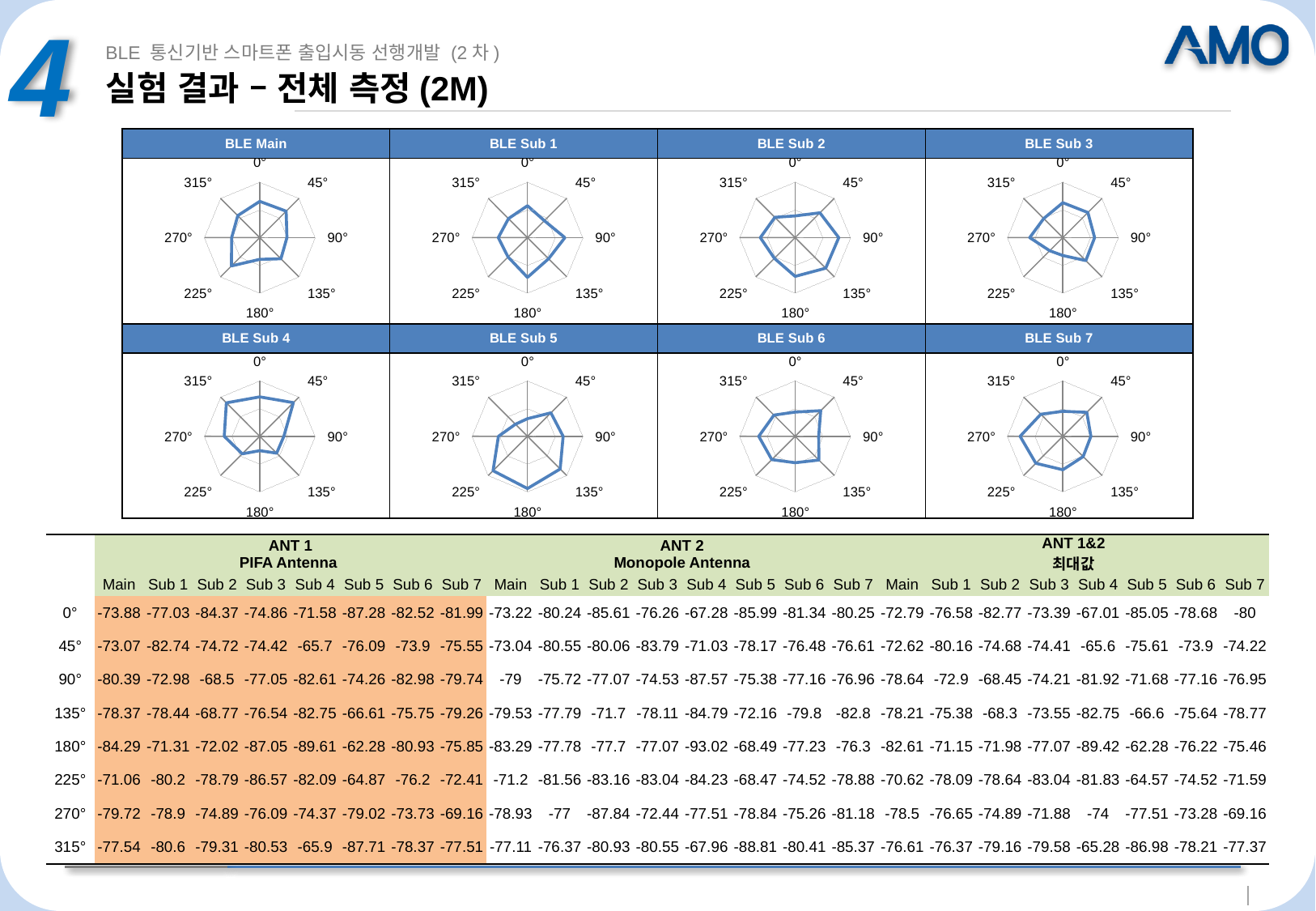

4
BLE 통신기반 스마트폰 출입시동 선행개발 (2차)
# 실험 결과 – 전체 측정(2M)
| BLE Main | BLE Sub 1 | BLE Sub 2 | BLE Sub 3 |
| --- | --- | --- | --- |
|  |  |  |  |
| BLE Sub 4 | BLE Sub 5 | BLE Sub 6 | BLE Sub 7 |
|  |  |  |  |

### Chart

| Category |  |
|---|---|
| 0° | -73.88 |
| 45° | -73.07 |
| 90° | -80.39 |
| 135° | -78.37 |
| 180° | -84.29 |
| 225° | -71.06 |
| 270° | -79.72 |
| 315° | -77.54 |

### Chart

| Category |  |
|---|---|
| 0° | -77.03 |
| 45° | -82.74 |
| 90° | -72.98 |
| 135° | -78.44 |
| 180° | -71.31 |
| 225° | -80.2 |
| 270° | -78.9 |
| 315° | -80.6 |

### Chart

| Category |  |
|---|---|
| 0° | -84.37 |
| 45° | -74.72 |
| 90° | -68.5 |
| 135° | -68.77 |
| 180° | -72.02 |
| 225° | -78.79 |
| 270° | -74.89 |
| 315° | -79.31 |

### Chart

| Category |  |
|---|---|
| 0° | -74.86 |
| 45° | -74.42 |
| 90° | -77.05 |
| 135° | -76.54 |
| 180° | -87.05 |
| 225° | -86.57 |
| 270° | -76.09 |
| 315° | -80.53 |

### Chart

| Category |  |
|---|---|
| 0° | -71.58 |
| 45° | -65.7 |
| 90° | -82.61 |
| 135° | -82.75 |
| 180° | -89.61 |
| 225° | -82.09 |
| 270° | -74.37 |
| 315° | -65.9 |

### Chart

| Category |  |
|---|---|
| 0° | -87.28 |
| 45° | -76.09 |
| 90° | -74.26 |
| 135° | -66.61 |
| 180° | -62.28 |
| 225° | -64.87 |
| 270° | -79.02 |
| 315° | -87.71 |

### Chart

| Category |  |
|---|---|
| 0° | -82.52 |
| 45° | -73.9 |
| 90° | -82.98 |
| 135° | -75.75 |
| 180° | -80.93 |
| 225° | -76.2 |
| 270° | -73.73 |
| 315° | -78.37 |

### Chart

| Category |  |
|---|---|
| 0° | -81.99 |
| 45° | -75.55 |
| 90° | -79.74 |
| 135° | -79.26 |
| 180° | -75.85 |
| 225° | -72.41 |
| 270° | -69.16 |
| 315° | -77.51 |
|  | ANT 1 PIFA Antenna |  |  |  |  |  |  |  | ANT 2 Monopole Antenna |  |  |  |  |  |  |  | ANT 1&2 최대값 |  |  |  |  |  |  |  |
| --- | --- | --- | --- | --- | --- | --- | --- | --- | --- | --- | --- | --- | --- | --- | --- | --- | --- | --- | --- | --- | --- | --- | --- | --- |
|  | Main | Sub 1 | Sub 2 | Sub 3 | Sub 4 | Sub 5 | Sub 6 | Sub 7 | Main | Sub 1 | Sub 2 | Sub 3 | Sub 4 | Sub 5 | Sub 6 | Sub 7 | Main | Sub 1 | Sub 2 | Sub 3 | Sub 4 | Sub 5 | Sub 6 | Sub 7 |
| 0° | -73.88 | -77.03 | -84.37 | -74.86 | -71.58 | -87.28 | -82.52 | -81.99 | -73.22 | -80.24 | -85.61 | -76.26 | -67.28 | -85.99 | -81.34 | -80.25 | -72.79 | -76.58 | -82.77 | -73.39 | -67.01 | -85.05 | -78.68 | -80 |
| 45° | -73.07 | -82.74 | -74.72 | -74.42 | -65.7 | -76.09 | -73.9 | -75.55 | -73.04 | -80.55 | -80.06 | -83.79 | -71.03 | -78.17 | -76.48 | -76.61 | -72.62 | -80.16 | -74.68 | -74.41 | -65.6 | -75.61 | -73.9 | -74.22 |
| 90° | -80.39 | -72.98 | -68.5 | -77.05 | -82.61 | -74.26 | -82.98 | -79.74 | -79 | -75.72 | -77.07 | -74.53 | -87.57 | -75.38 | -77.16 | -76.96 | -78.64 | -72.9 | -68.45 | -74.21 | -81.92 | -71.68 | -77.16 | -76.95 |
| 135° | -78.37 | -78.44 | -68.77 | -76.54 | -82.75 | -66.61 | -75.75 | -79.26 | -79.53 | -77.79 | -71.7 | -78.11 | -84.79 | -72.16 | -79.8 | -82.8 | -78.21 | -75.38 | -68.3 | -73.55 | -82.75 | -66.6 | -75.64 | -78.77 |
| 180° | -84.29 | -71.31 | -72.02 | -87.05 | -89.61 | -62.28 | -80.93 | -75.85 | -83.29 | -77.78 | -77.7 | -77.07 | -93.02 | -68.49 | -77.23 | -76.3 | -82.61 | -71.15 | -71.98 | -77.07 | -89.42 | -62.28 | -76.22 | -75.46 |
| 225° | -71.06 | -80.2 | -78.79 | -86.57 | -82.09 | -64.87 | -76.2 | -72.41 | -71.2 | -81.56 | -83.16 | -83.04 | -84.23 | -68.47 | -74.52 | -78.88 | -70.62 | -78.09 | -78.64 | -83.04 | -81.83 | -64.57 | -74.52 | -71.59 |
| 270° | -79.72 | -78.9 | -74.89 | -76.09 | -74.37 | -79.02 | -73.73 | -69.16 | -78.93 | -77 | -87.84 | -72.44 | -77.51 | -78.84 | -75.26 | -81.18 | -78.5 | -76.65 | -74.89 | -71.88 | -74 | -77.51 | -73.28 | -69.16 |
| 315° | -77.54 | -80.6 | -79.31 | -80.53 | -65.9 | -87.71 | -78.37 | -77.51 | -77.11 | -76.37 | -80.93 | -80.55 | -67.96 | -88.81 | -80.41 | -85.37 | -76.61 | -76.37 | -79.16 | -79.58 | -65.28 | -86.98 | -78.21 | -77.37 |